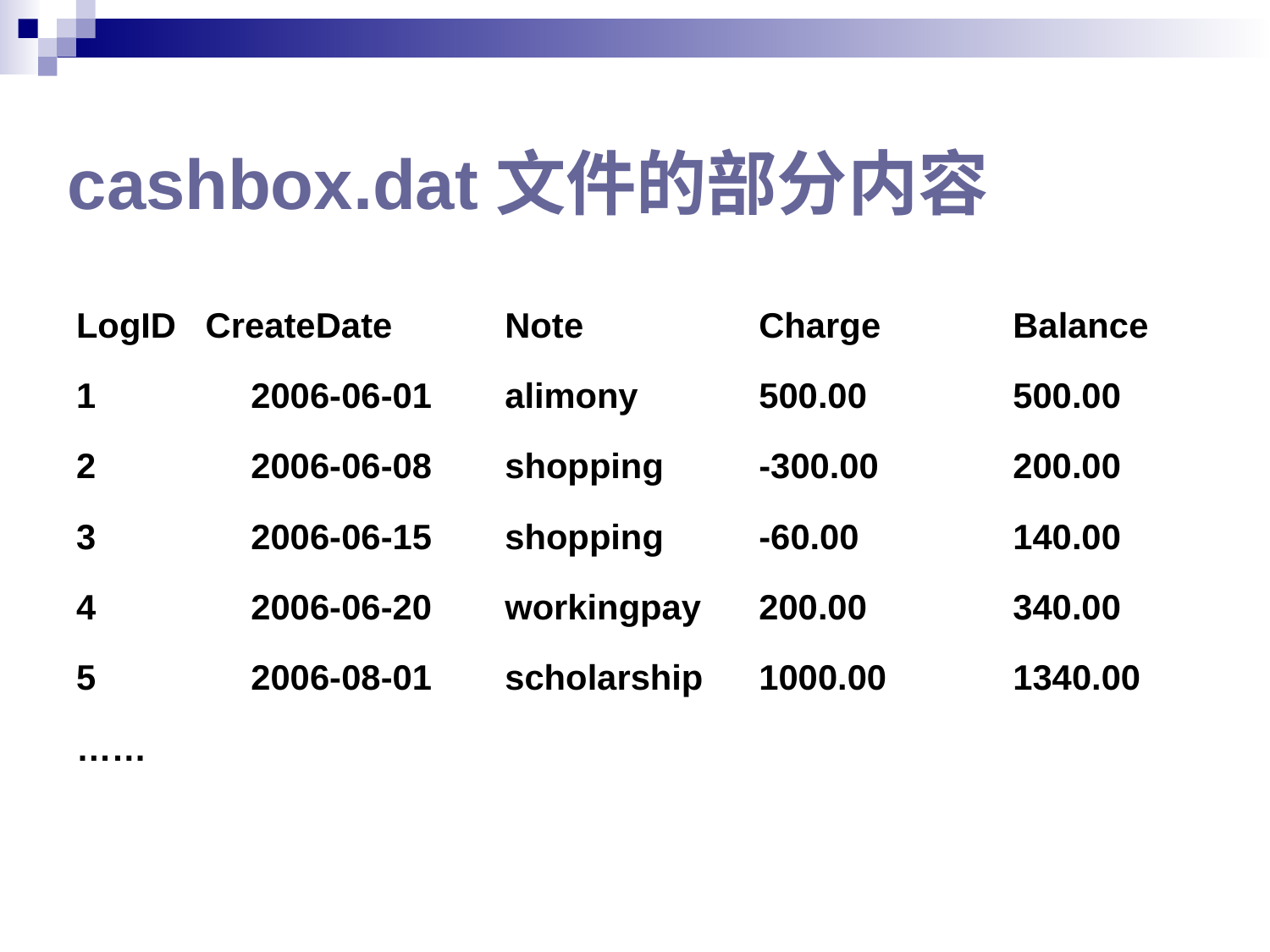

# cashbox.dat文件的部分内容
LogID   CreateDate	Note		Charge		Balance
1		2006-06-01	alimony	500.00		500.00
2		2006-06-08	shopping	-300.00		200.00
3		2006-06-15	shopping	-60.00		140.00
4		2006-06-20	workingpay	200.00		340.00
5		2006-08-01	scholarship	1000.00	1340.00
……